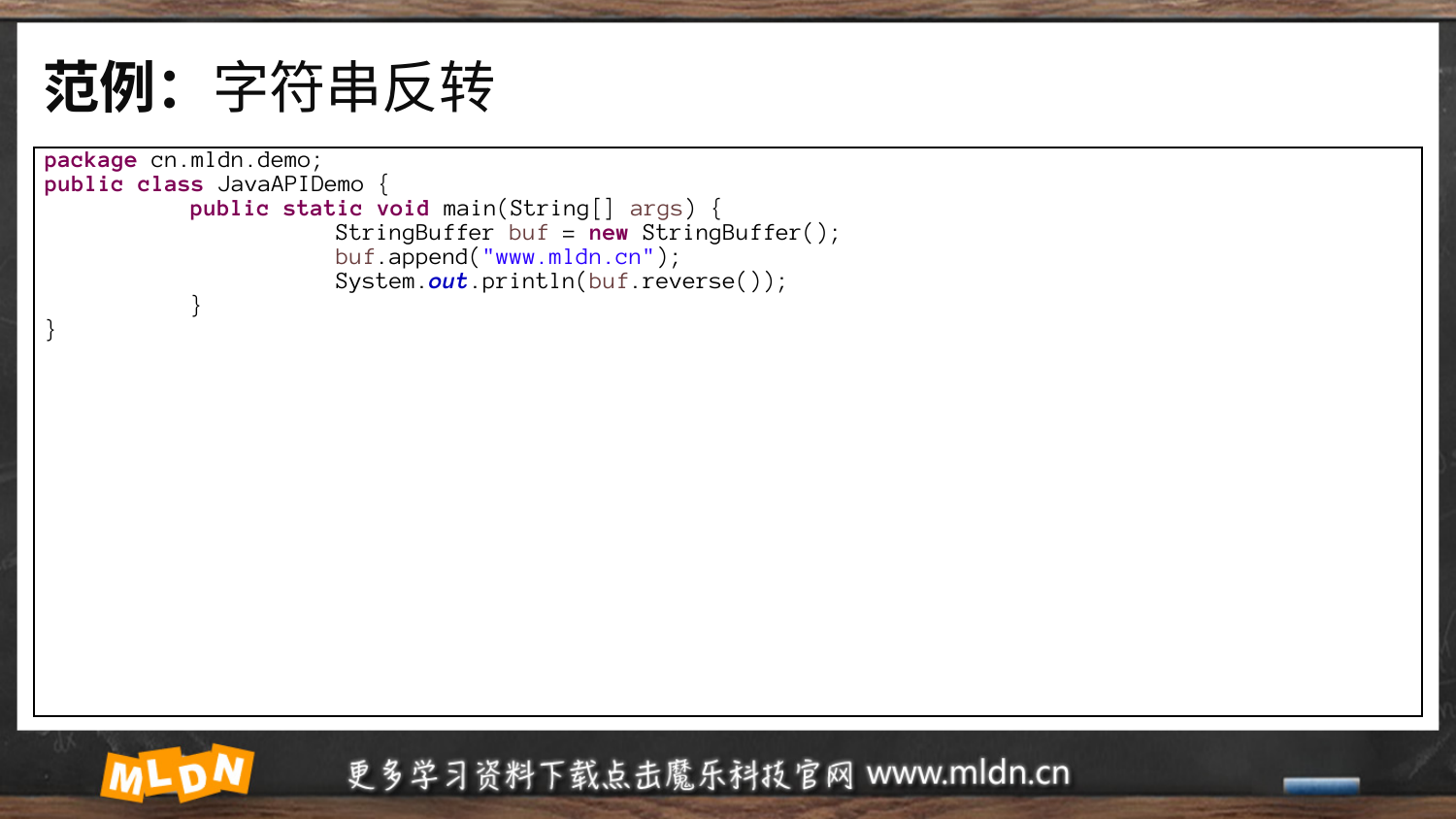

# 范例：字符串反转
| package cn.mldn.demo; public class JavaAPIDemo { public static void main(String[] args) { StringBuffer buf = new StringBuffer(); buf.append("www.mldn.cn"); System.out.println(buf.reverse()); } } |
| --- |